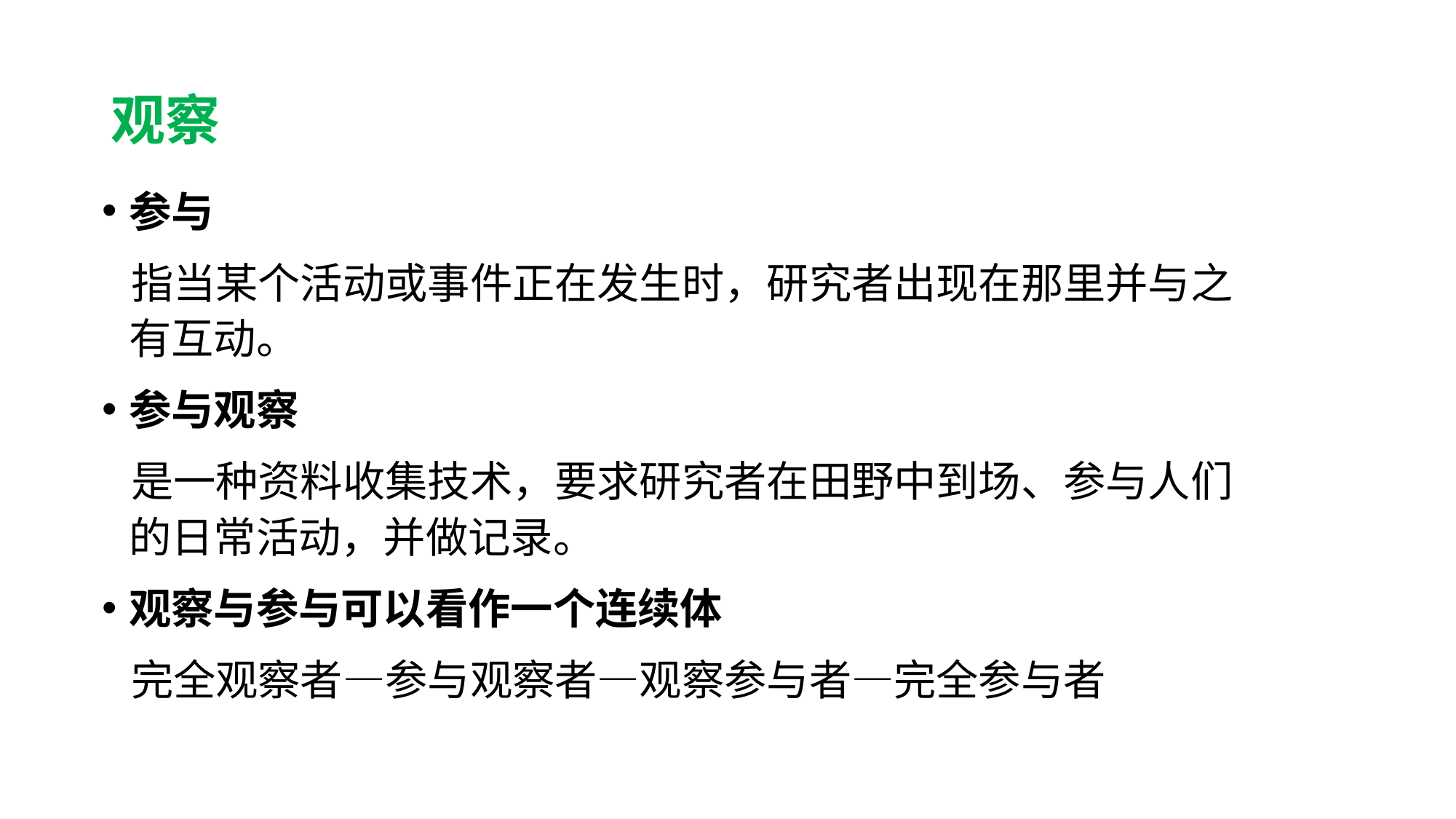

# 观察
参与
  指当某个活动或事件正在发生时，研究者出现在那里并与之有互动。
参与观察
  是一种资料收集技术，要求研究者在田野中到场、参与人们的日常活动，并做记录。
观察与参与可以看作一个连续体
  完全观察者—参与观察者—观察参与者—完全参与者